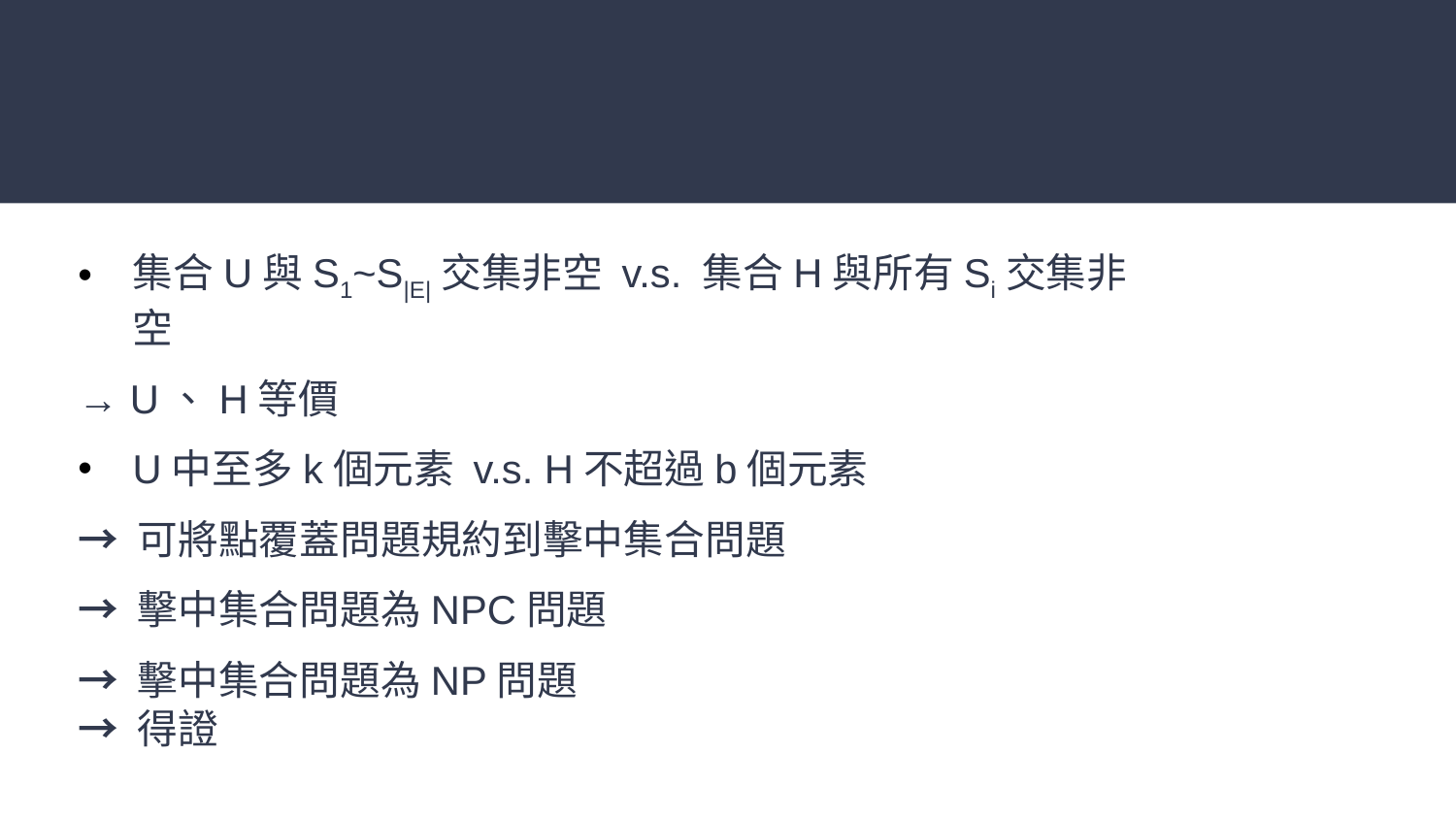

集合U與S1~S|E|交集非空 v.s. 集合H與所有Si交集非空
→ U、H等價
U中至多k個元素 v.s. H不超過b個元素
→ 可將點覆蓋問題規約到擊中集合問題
→ 擊中集合問題為NPC問題
→ 擊中集合問題為NP問題
→ 得證